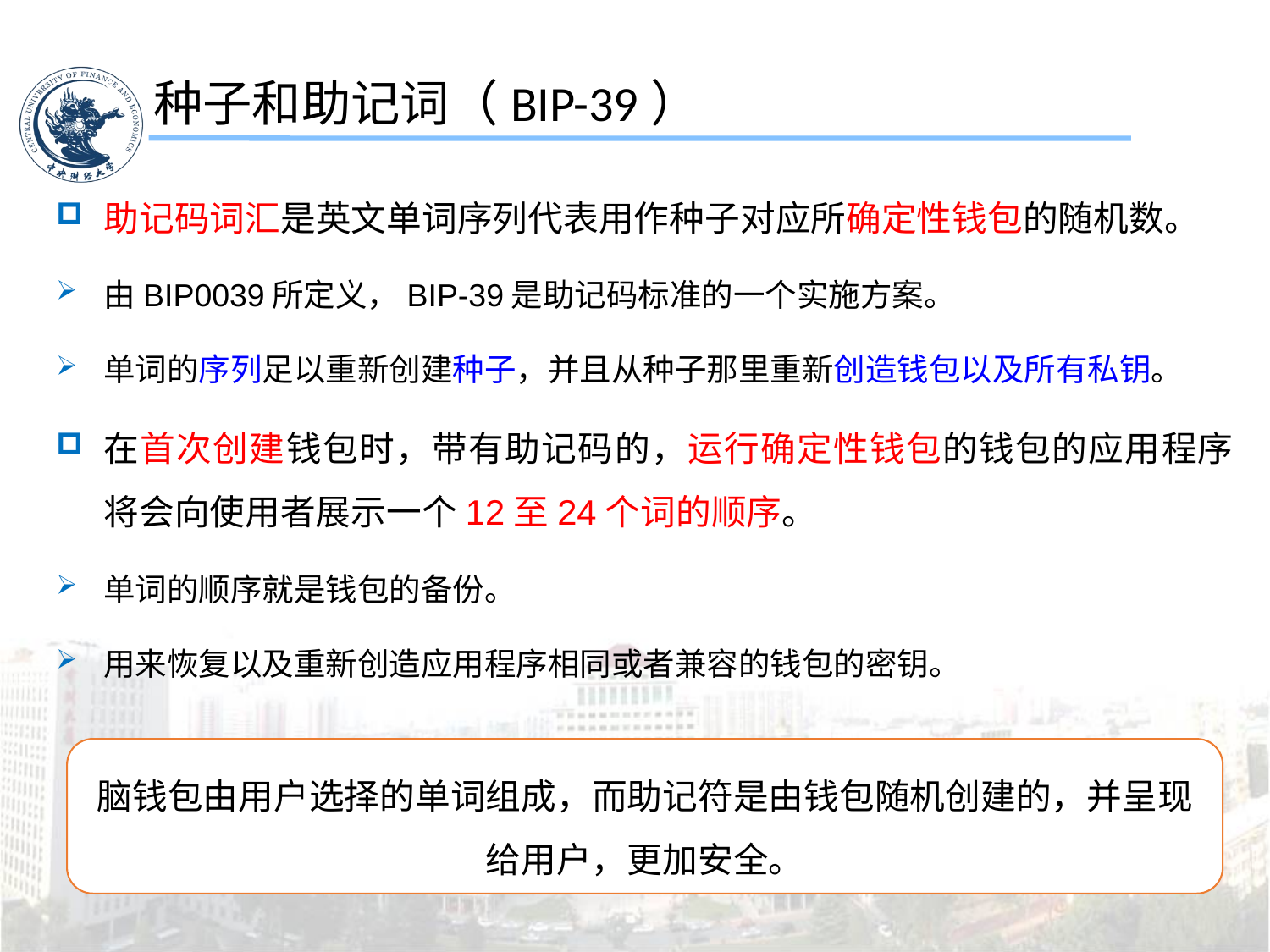

种子和助记词（BIP-39）
助记码词汇是英文单词序列代表用作种子对应所确定性钱包的随机数。
由BIP0039所定义，BIP-39是助记码标准的一个实施方案。
单词的序列足以重新创建种子，并且从种子那里重新创造钱包以及所有私钥。
在首次创建钱包时，带有助记码的，运行确定性钱包的钱包的应用程序将会向使用者展示一个12至24个词的顺序。
单词的顺序就是钱包的备份。
用来恢复以及重新创造应用程序相同或者兼容的钱包的密钥。
脑钱包由用户选择的单词组成，而助记符是由钱包随机创建的，并呈现给用户，更加安全。